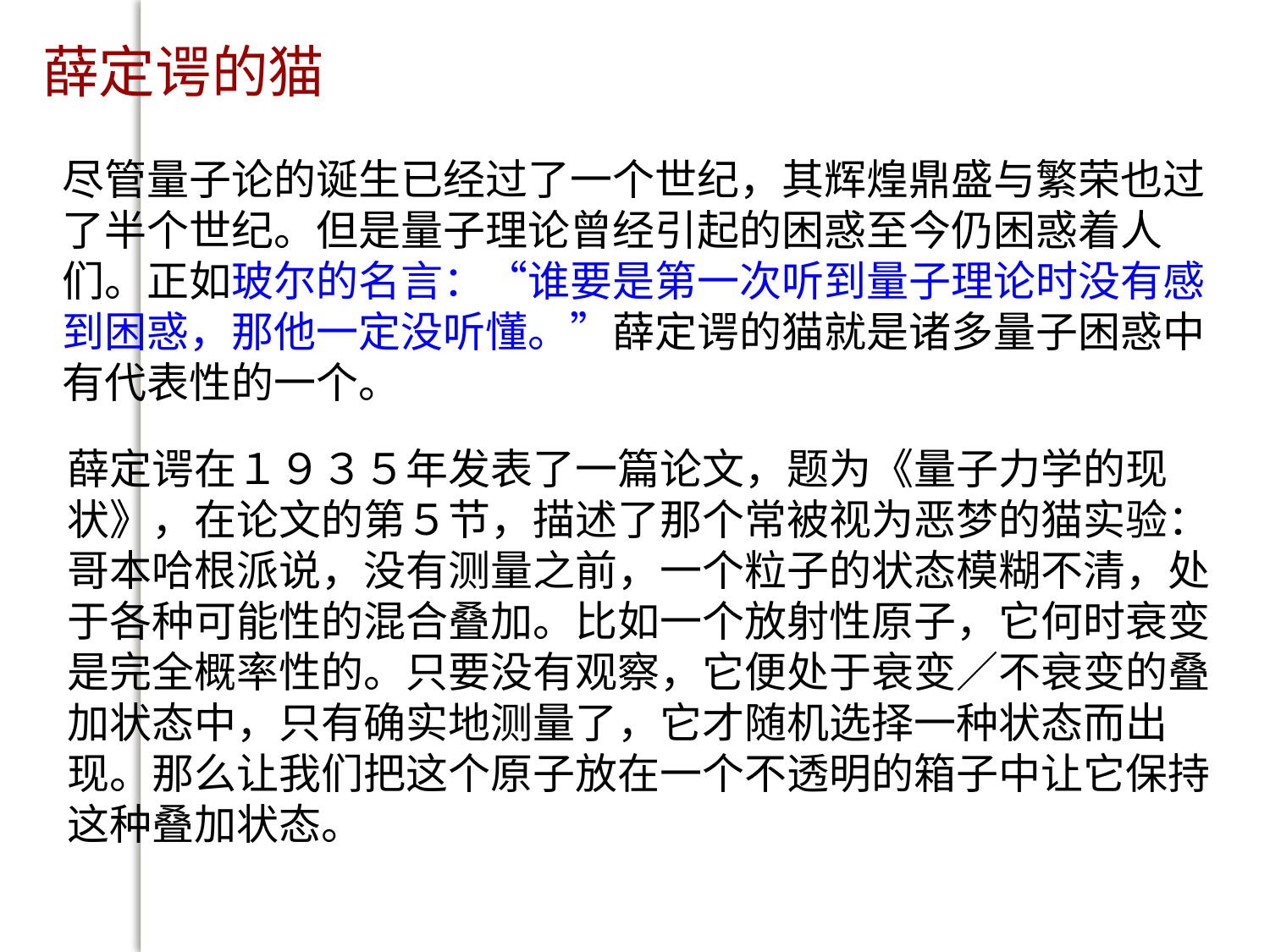

薛定谔的猫
尽管量子论的诞生已经过了一个世纪，其辉煌鼎盛与繁荣也过了半个世纪。但是量子理论曾经引起的困惑至今仍困惑着人们。正如玻尔的名言：“谁要是第一次听到量子理论时没有感到困惑，那他一定没听懂。”薛定谔的猫就是诸多量子困惑中有代表性的一个。
薛定谔在１９３５年发表了一篇论文，题为《量子力学的现状》，在论文的第５节，描述了那个常被视为恶梦的猫实验：哥本哈根派说，没有测量之前，一个粒子的状态模糊不清，处于各种可能性的混合叠加。比如一个放射性原子，它何时衰变是完全概率性的。只要没有观察，它便处于衰变／不衰变的叠加状态中，只有确实地测量了，它才随机选择一种状态而出现。那么让我们把这个原子放在一个不透明的箱子中让它保持这种叠加状态。